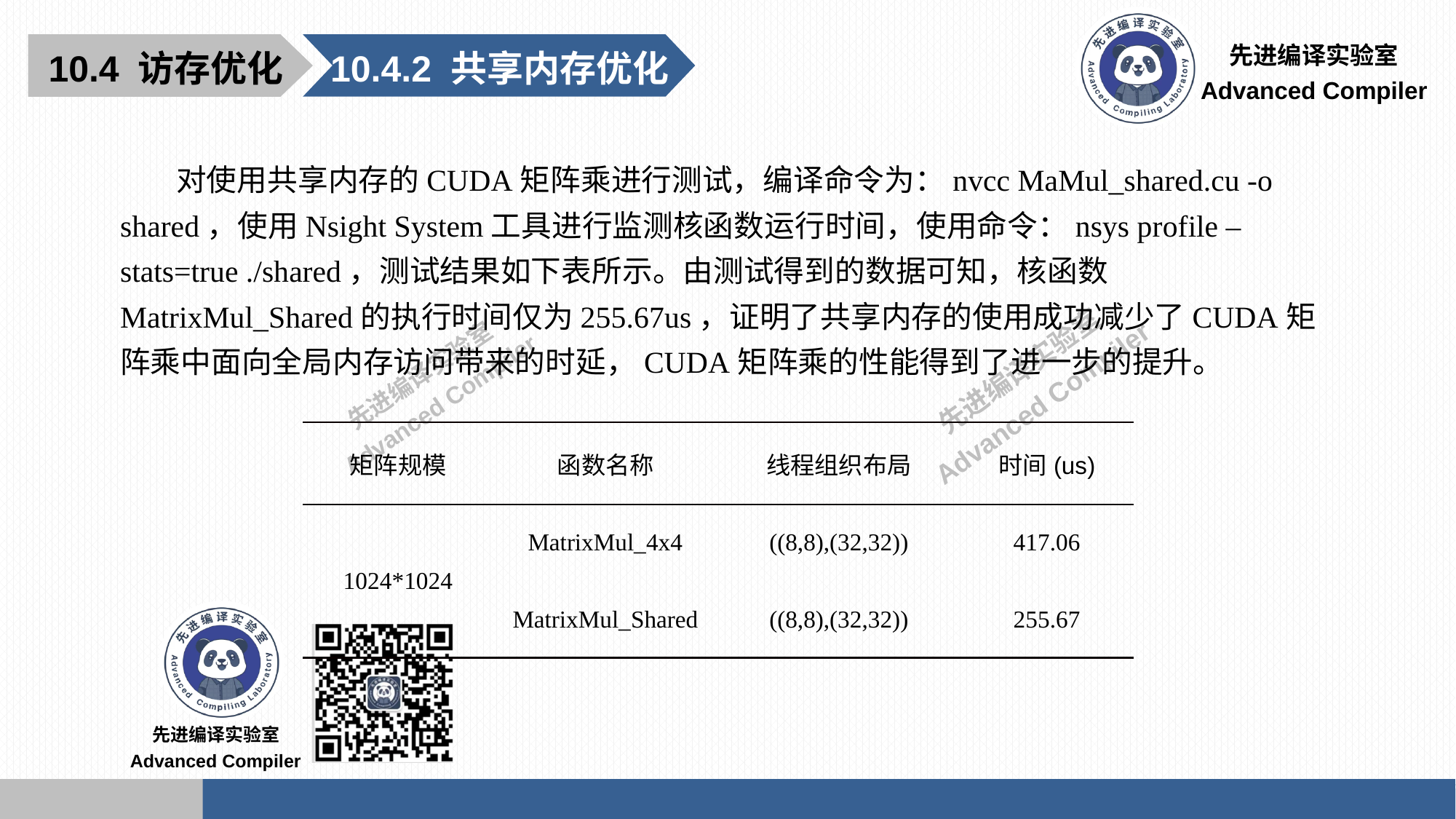

10.4.2 共享内存优化
10.4 访存优化

     对使用共享内存的CUDA矩阵乘进行测试，编译命令为：nvcc MaMul_shared.cu -o shared，使用Nsight System工具进行监测核函数运行时间，使用命令：nsys profile –stats=true ./shared，测试结果如下表所示。由测试得到的数据可知，核函数MatrixMul_Shared的执行时间仅为255.67us，证明了共享内存的使用成功减少了CUDA矩阵乘中面向全局内存访问带来的时延，CUDA矩阵乘的性能得到了进一步的提升。
| 矩阵规模 | 函数名称 | 线程组织布局 | 时间(us) |
| --- | --- | --- | --- |
| 1024\*1024 | MatrixMul\_4x4 | ((8,8),(32,32)) | 417.06 |
|  | MatrixMul\_Shared | ((8,8),(32,32)) | 255.67 |